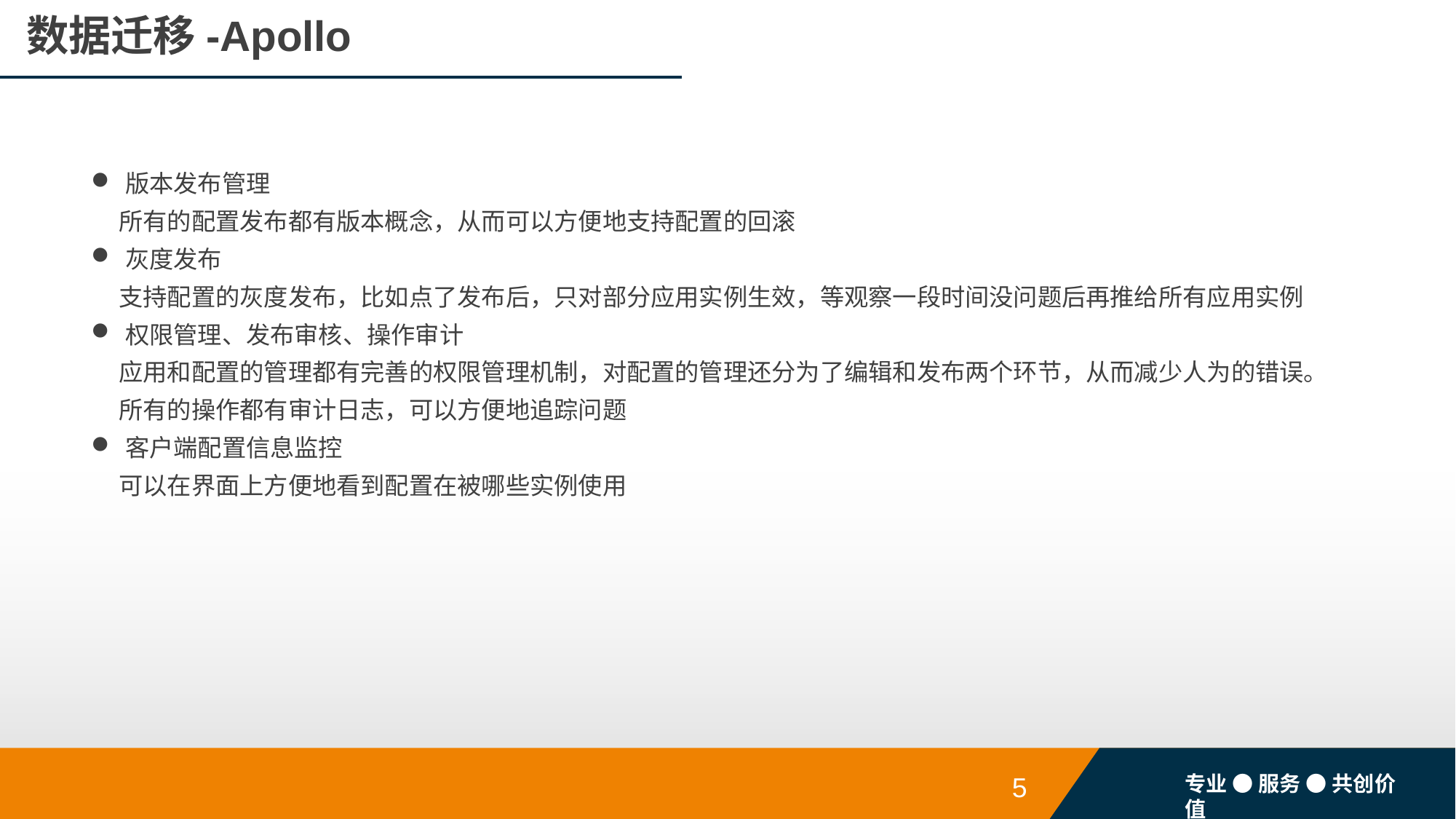

# 数据迁移-Apollo
版本发布管理
    所有的配置发布都有版本概念，从而可以方便地支持配置的回滚
灰度发布
    支持配置的灰度发布，比如点了发布后，只对部分应用实例生效，等观察一段时间没问题后再推给所有应用实例
权限管理、发布审核、操作审计
    应用和配置的管理都有完善的权限管理机制，对配置的管理还分为了编辑和发布两个环节，从而减少人为的错误。
    所有的操作都有审计日志，可以方便地追踪问题
客户端配置信息监控
    可以在界面上方便地看到配置在被哪些实例使用